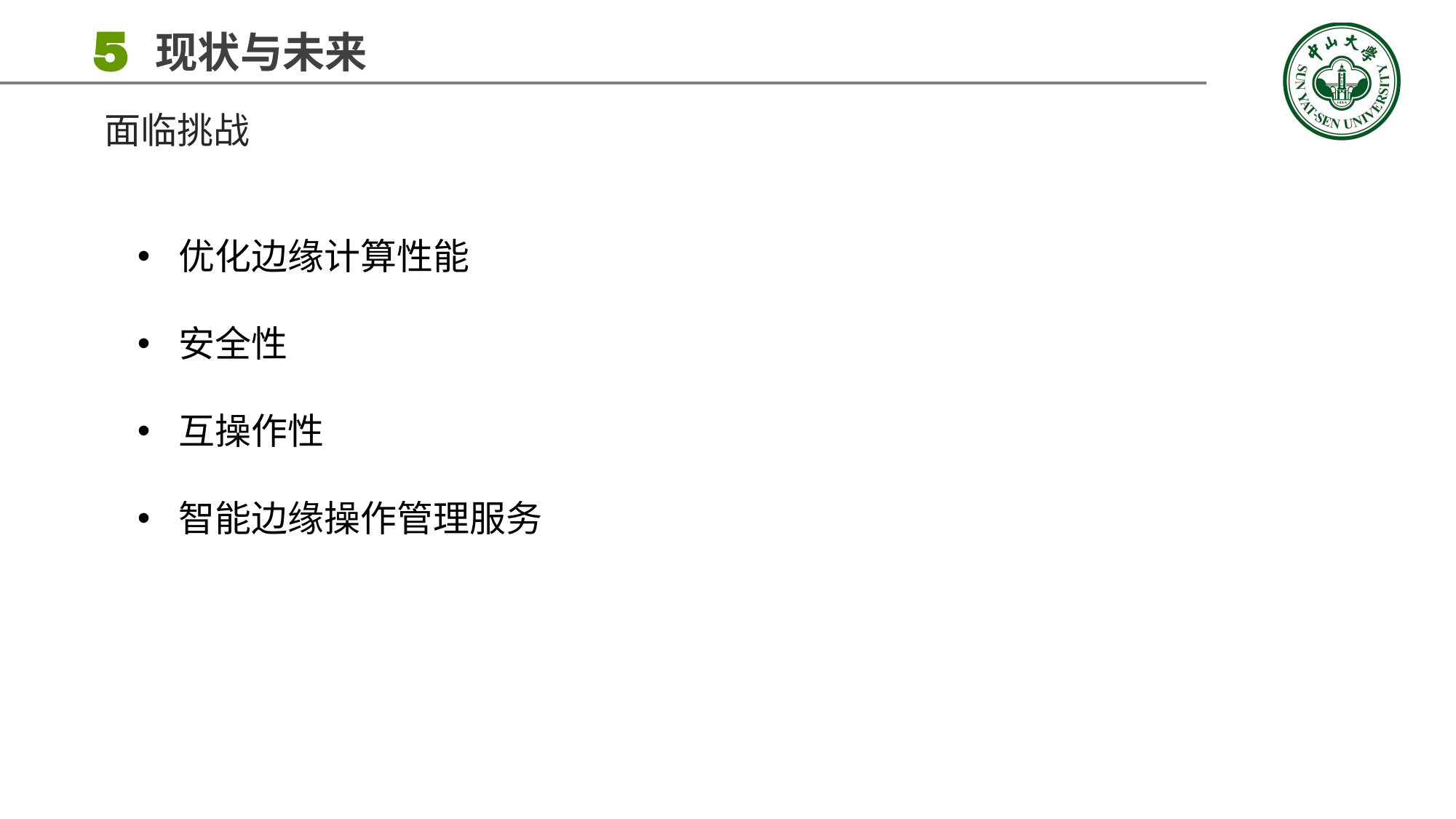

5
现状与未来
面临挑战
优化边缘计算性能

安全性

互操作性

智能边缘操作管理服务